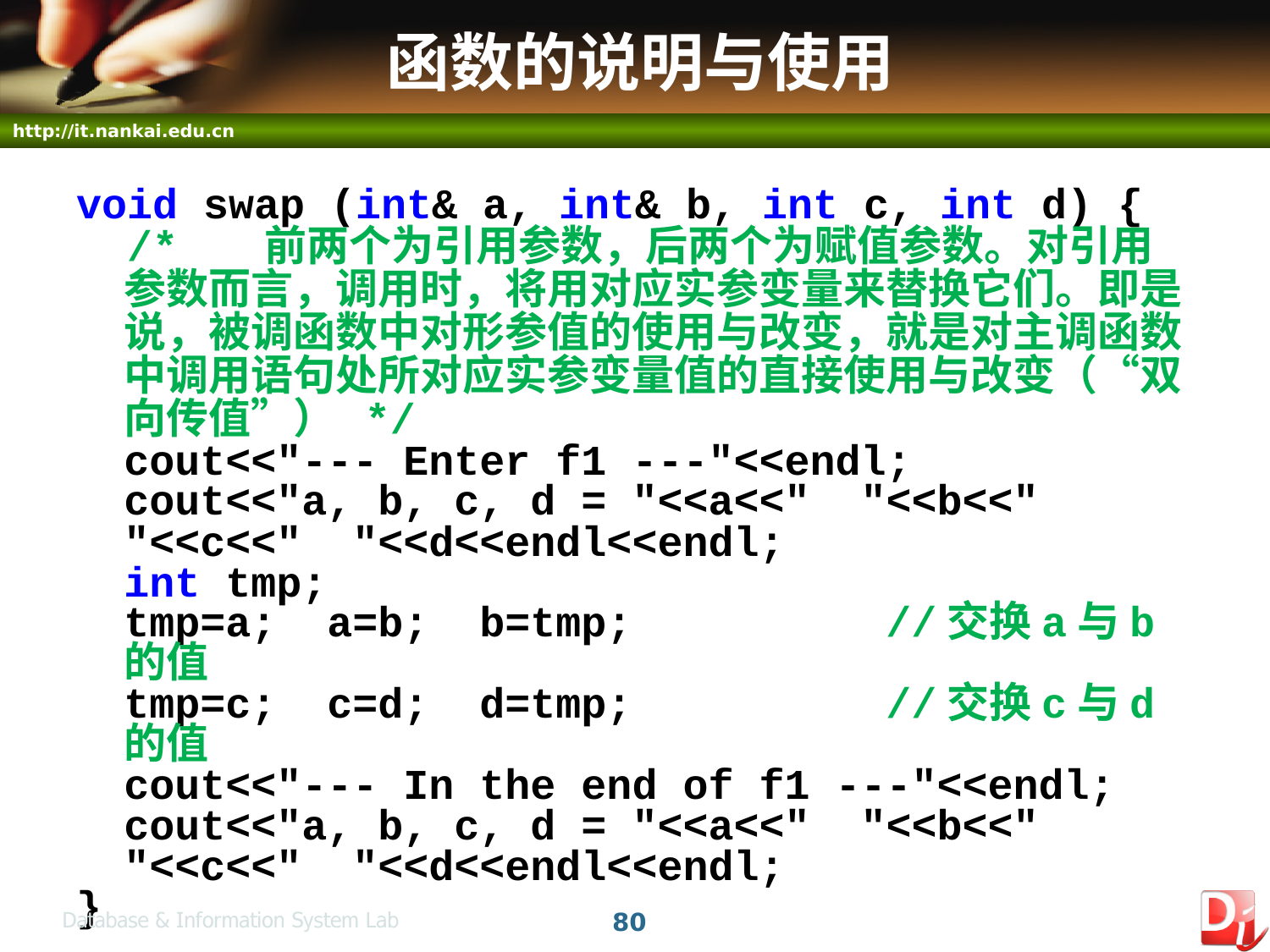

# 函数的说明与使用
void swap (int& a, int& b, int c, int d) {
  /*   前两个为引用参数，后两个为赋值参数。对引用参数而言，调用时，将用对应实参变量来替换它们。即是说，被调函数中对形参值的使用与改变，就是对主调函数中调用语句处所对应实参变量值的直接使用与改变（“双向传值”）  */
	cout<<"--- Enter f1 ---"<<endl;
	cout<<"a, b, c, d = "<<a<<"  "<<b<<"  "<<c<<"  "<<d<<endl<<endl;
	int tmp;
	tmp=a;  a=b;  b=tmp;   		//交换a与b的值
	tmp=c;  c=d;  d=tmp;   		//交换c与d的值
	cout<<"--- In the end of f1 ---"<<endl;
	cout<<"a, b, c, d = "<<a<<"  "<<b<<"  "<<c<<"  "<<d<<endl<<endl;
}
80
Database & Information System Lab